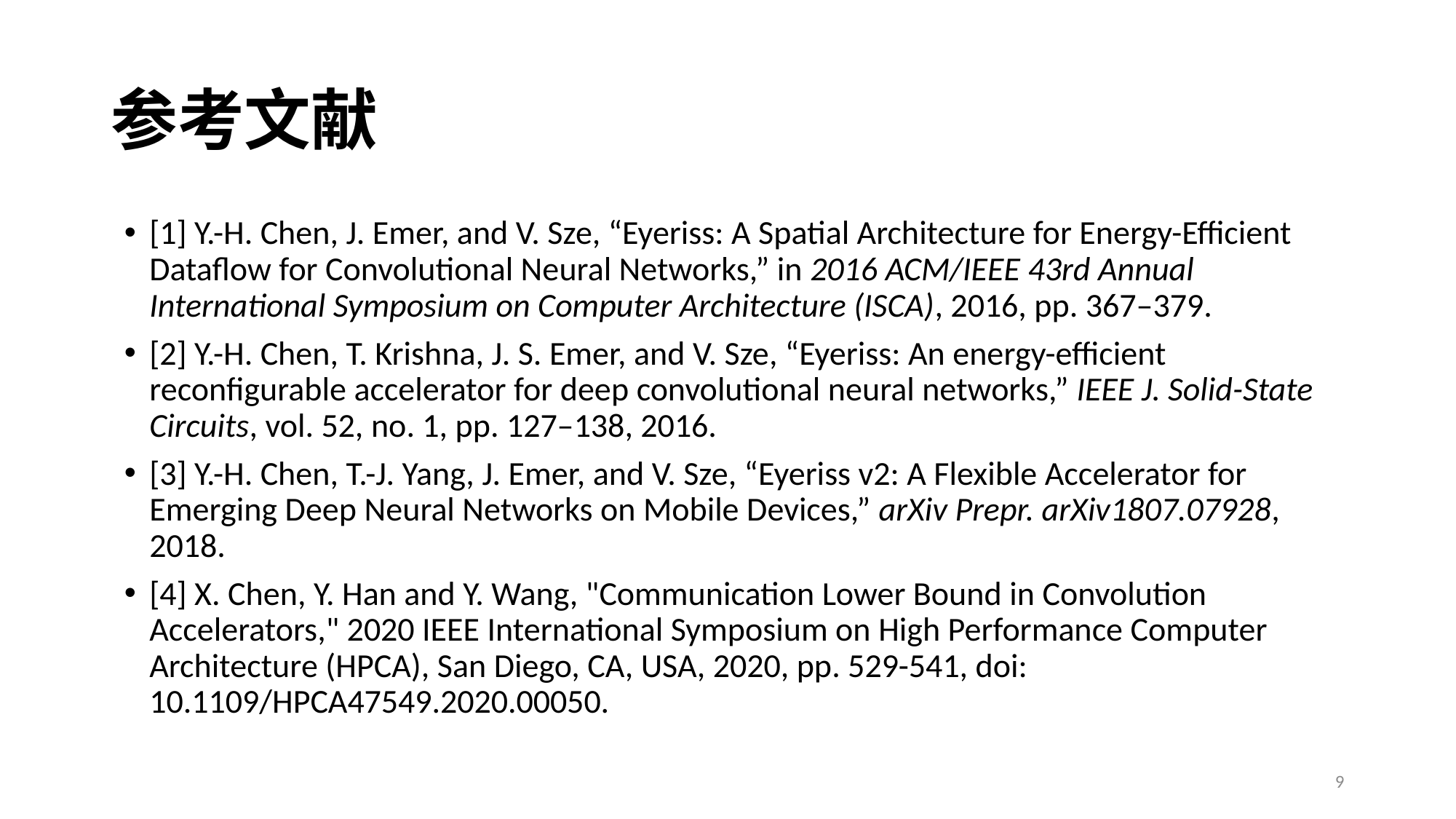

# 参考文献
[1] Y.-H. Chen, J. Emer, and V. Sze, “Eyeriss: A Spatial Architecture for Energy-Efficient Dataflow for Convolutional Neural Networks,” in 2016 ACM/IEEE 43rd Annual International Symposium on Computer Architecture (ISCA), 2016, pp. 367–379.
[2] Y.-H. Chen, T. Krishna, J. S. Emer, and V. Sze, “Eyeriss: An energy-efficient reconfigurable accelerator for deep convolutional neural networks,” IEEE J. Solid-State Circuits, vol. 52, no. 1, pp. 127–138, 2016.
[3] Y.-H. Chen, T.-J. Yang, J. Emer, and V. Sze, “Eyeriss v2: A Flexible Accelerator for Emerging Deep Neural Networks on Mobile Devices,” arXiv Prepr. arXiv1807.07928, 2018.
[4] X. Chen, Y. Han and Y. Wang, "Communication Lower Bound in Convolution Accelerators," 2020 IEEE International Symposium on High Performance Computer Architecture (HPCA), San Diego, CA, USA, 2020, pp. 529-541, doi: 10.1109/HPCA47549.2020.00050.

9